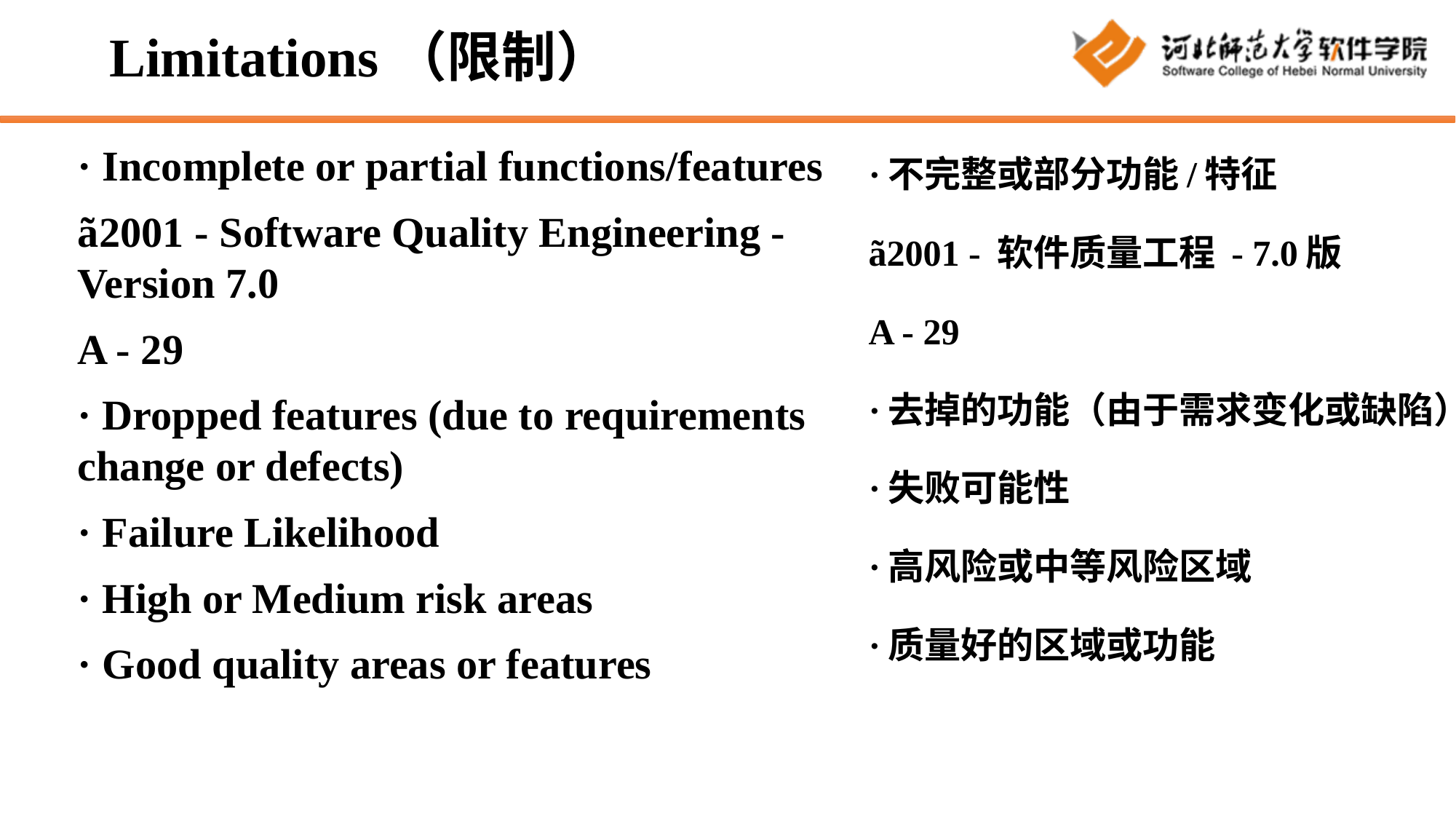

# Limitations（限制）
·不完整或部分功能/特征
ã2001 - 软件质量工程 - 7.0版
A - 29
·去掉的功能（由于需求变化或缺陷）
·失败可能性
·高风险或中等风险区域
·质量好的区域或功能
· Incomplete or partial functions/features
ã2001 - Software Quality Engineering - Version 7.0
A - 29
· Dropped features (due to requirements change or defects)
· Failure Likelihood
· High or Medium risk areas
· Good quality areas or features